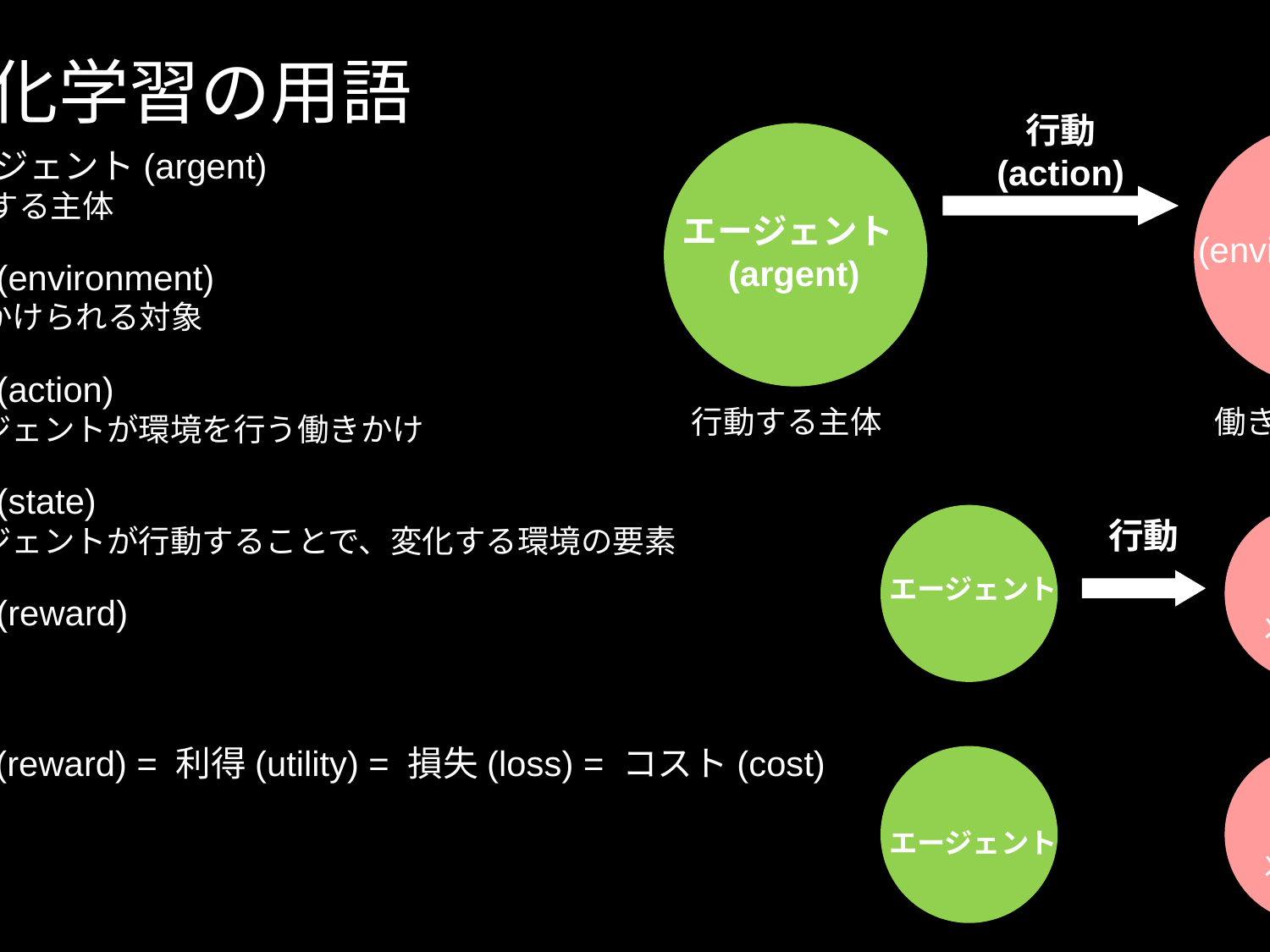

# 強化学習の用語
行動
(action)

環境
(environment)

エージェント
(argent)
行動する主体
働きかける対象
エージェント(argent)
行動する主体
環境(environment)
働きかけられる対象
行動(action)
エージェントが環境を行う働きかけ
状態(state)
エージェントが行動することで、変化する環境の要素

行動
環境
エージェント

状態1

環境
エージェント
状態2

報酬(reward)
報酬(reward) = 利得(utility) = 損失(loss) = コスト(cost)